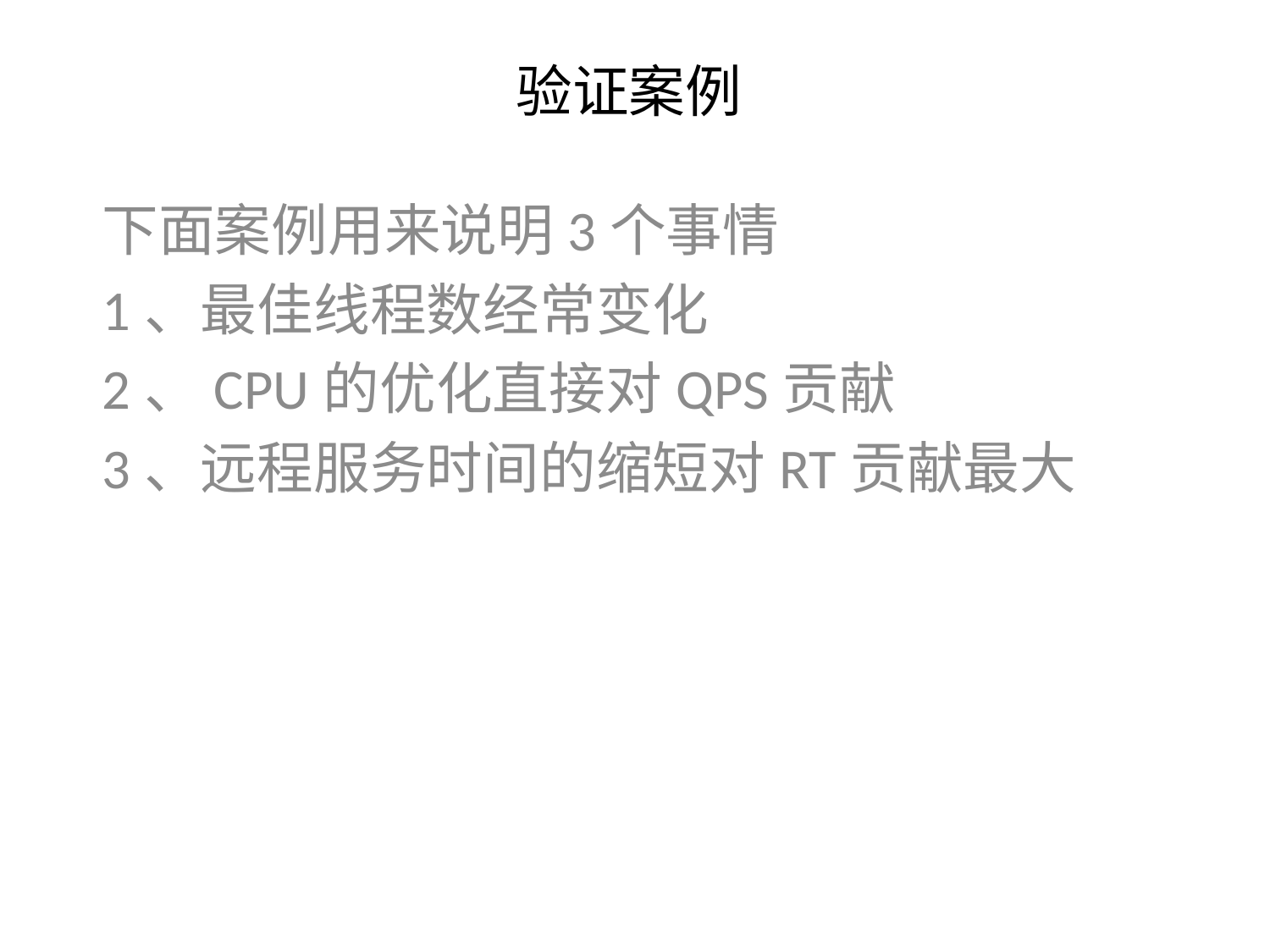

# 验证案例
下面案例用来说明3个事情
1、最佳线程数经常变化
2、CPU的优化直接对QPS贡献
3、远程服务时间的缩短对RT贡献最大